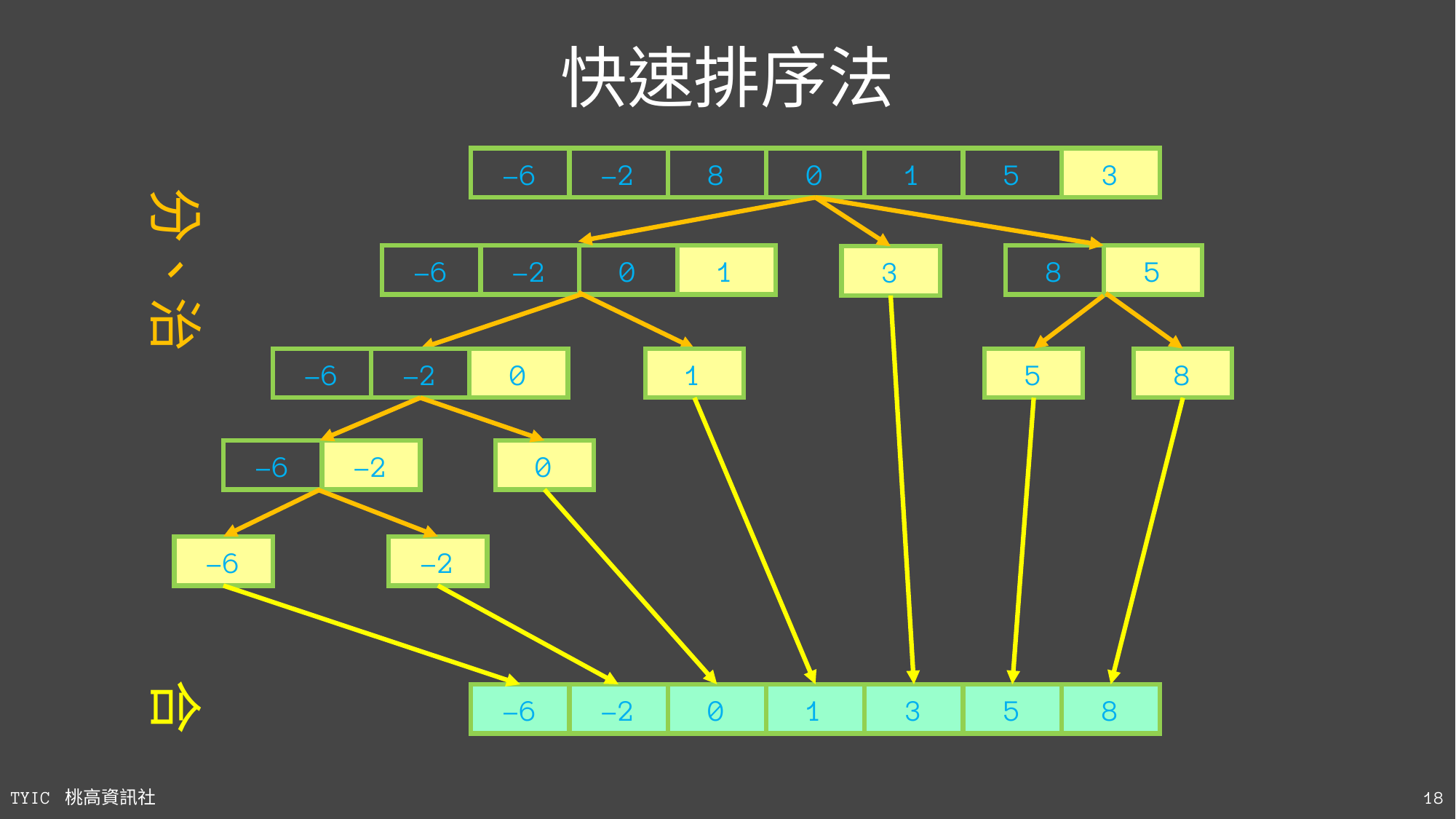

# 快速排序法
-6
-2
8
0
1
5
3
分、治
-6
-2
0
1
8
5
3
-6
-2
0
1
5
8
-6
-2
0
-6
-2
合
-6
-2
0
1
3
5
8